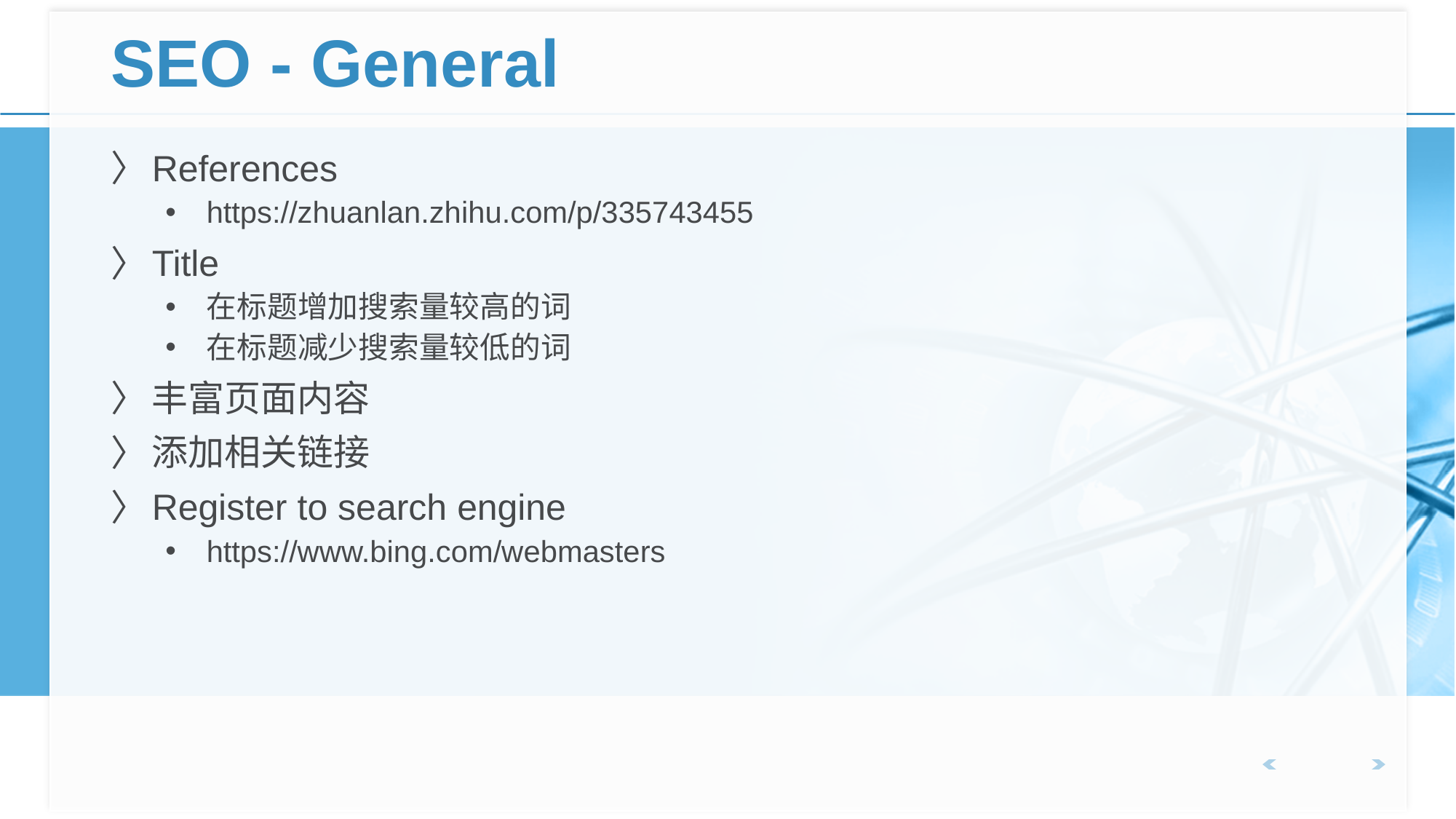

# SEO - General
References
https://zhuanlan.zhihu.com/p/335743455
Title
在标题增加搜索量较高的词
在标题减少搜索量较低的词
丰富页面内容
添加相关链接
Register to search engine
https://www.bing.com/webmasters